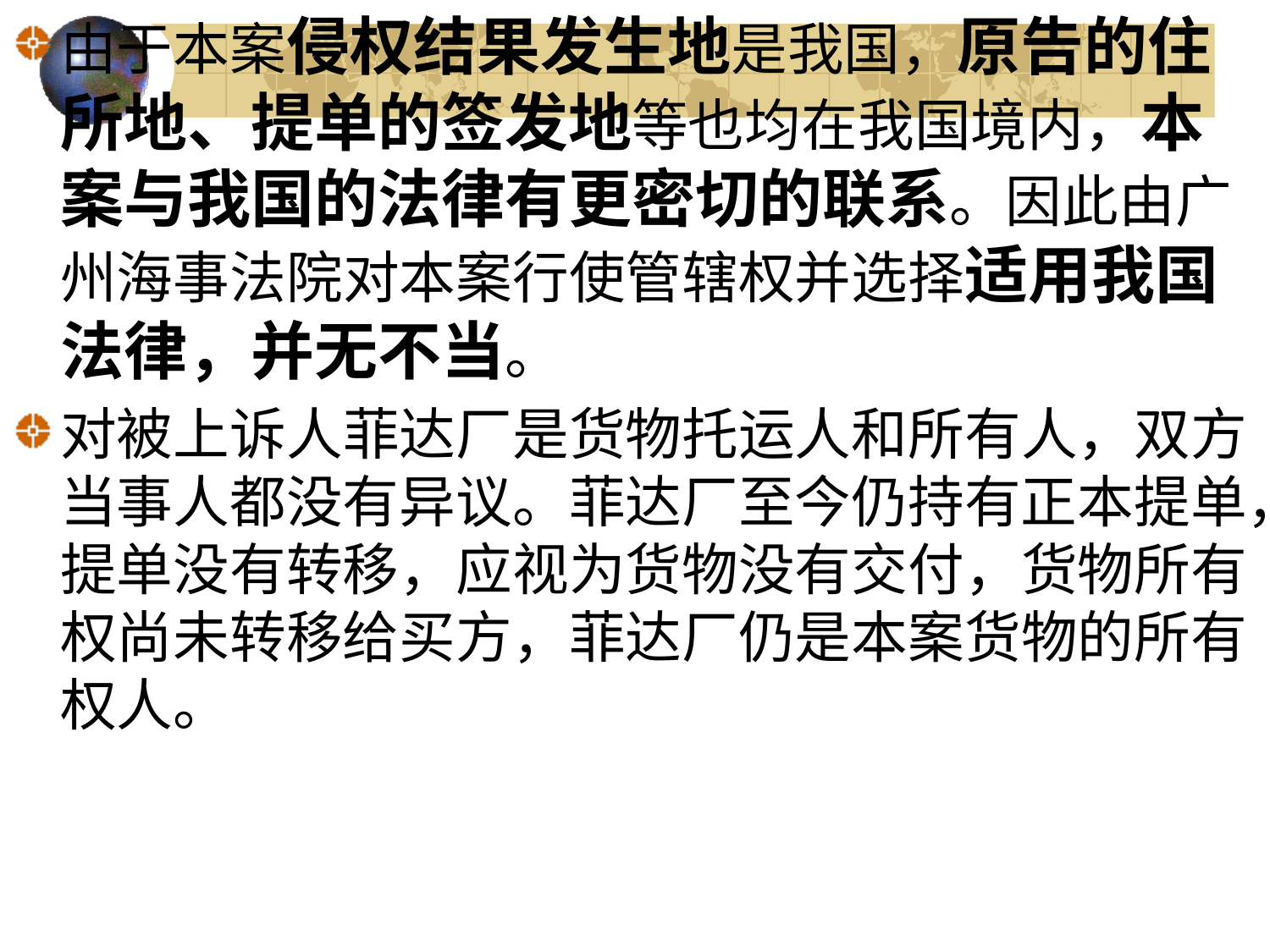

由于本案侵权结果发生地是我国，原告的住所地、提单的签发地等也均在我国境内，本案与我国的法律有更密切的联系。因此由广州海事法院对本案行使管辖权并选择适用我国法律，并无不当。
对被上诉人菲达厂是货物托运人和所有人，双方当事人都没有异议。菲达厂至今仍持有正本提单，提单没有转移，应视为货物没有交付，货物所有权尚未转移给买方，菲达厂仍是本案货物的所有权人。